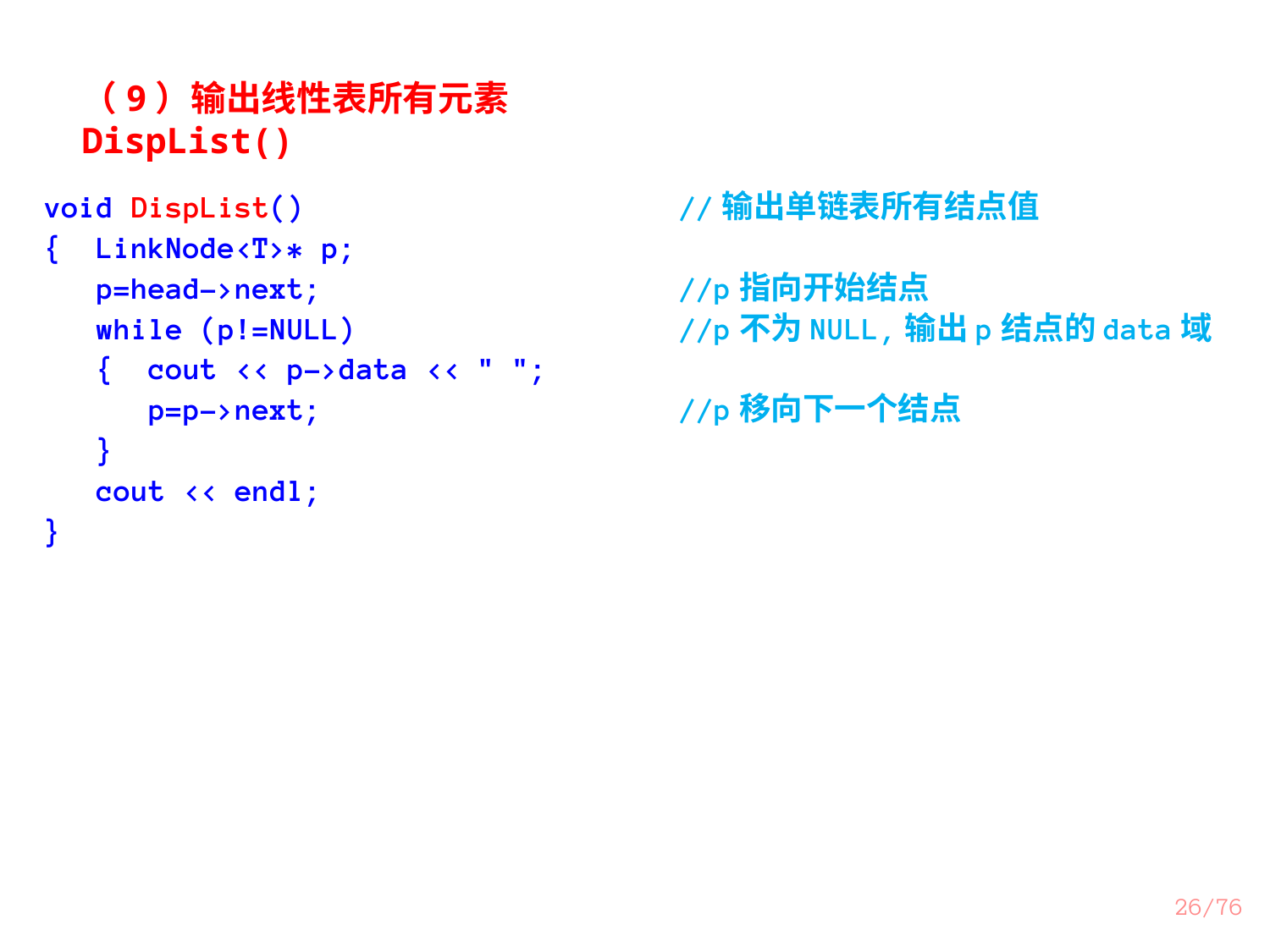

（9）输出线性表所有元素DispList()
void DispList()			//输出单链表所有结点值
{  LinkNode<T>* p;
   p=head->next;			//p指向开始结点
   while (p!=NULL)			//p不为NULL,输出p结点的data域
   {  cout << p->data << " ";
      p=p->next;			//p移向下一个结点
   }
   cout << endl;
}
26/76